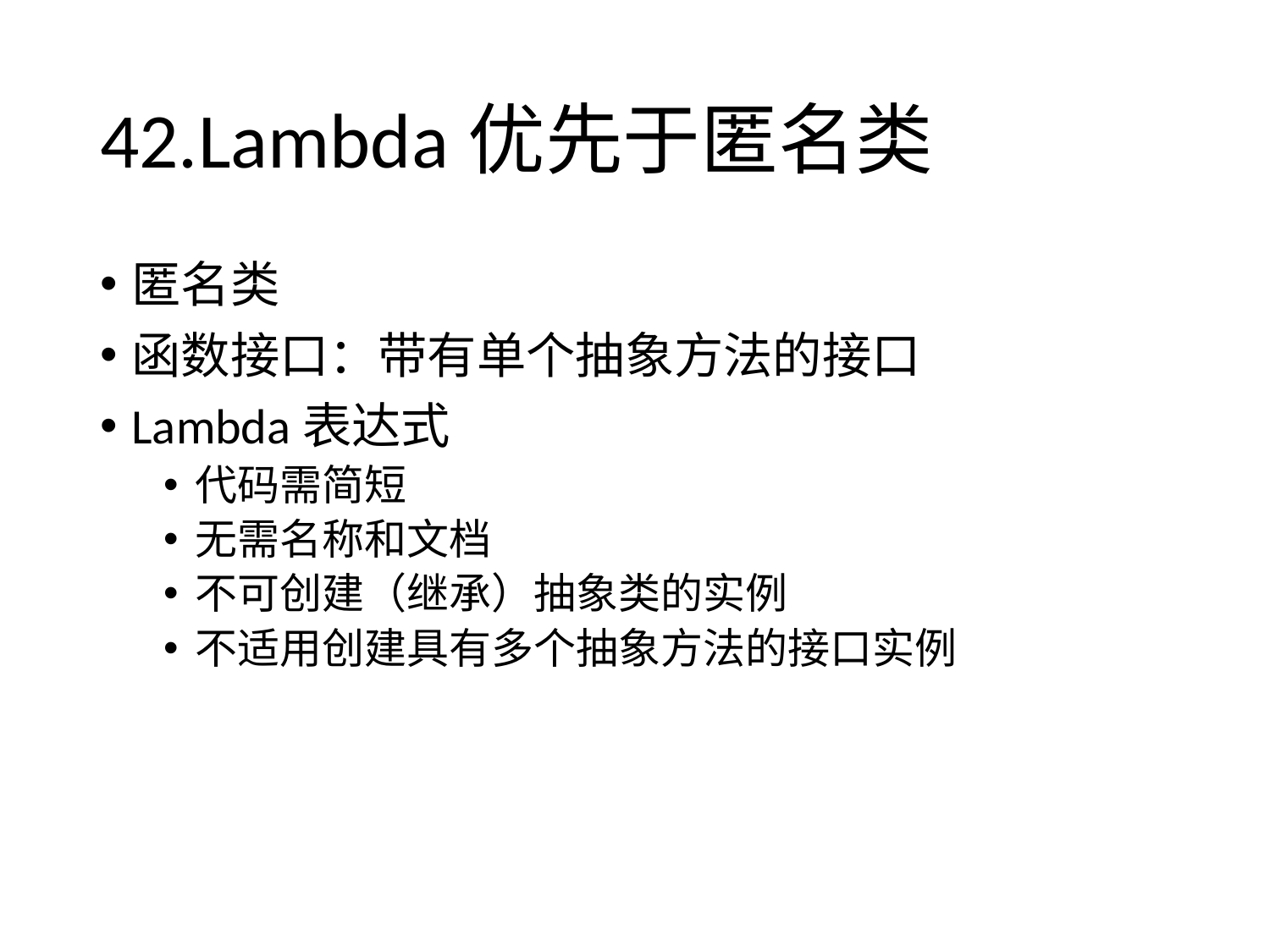

# 42.Lambda优先于匿名类
匿名类
函数接口：带有单个抽象方法的接口
Lambda表达式
代码需简短
无需名称和文档
不可创建（继承）抽象类的实例
不适用创建具有多个抽象方法的接口实例